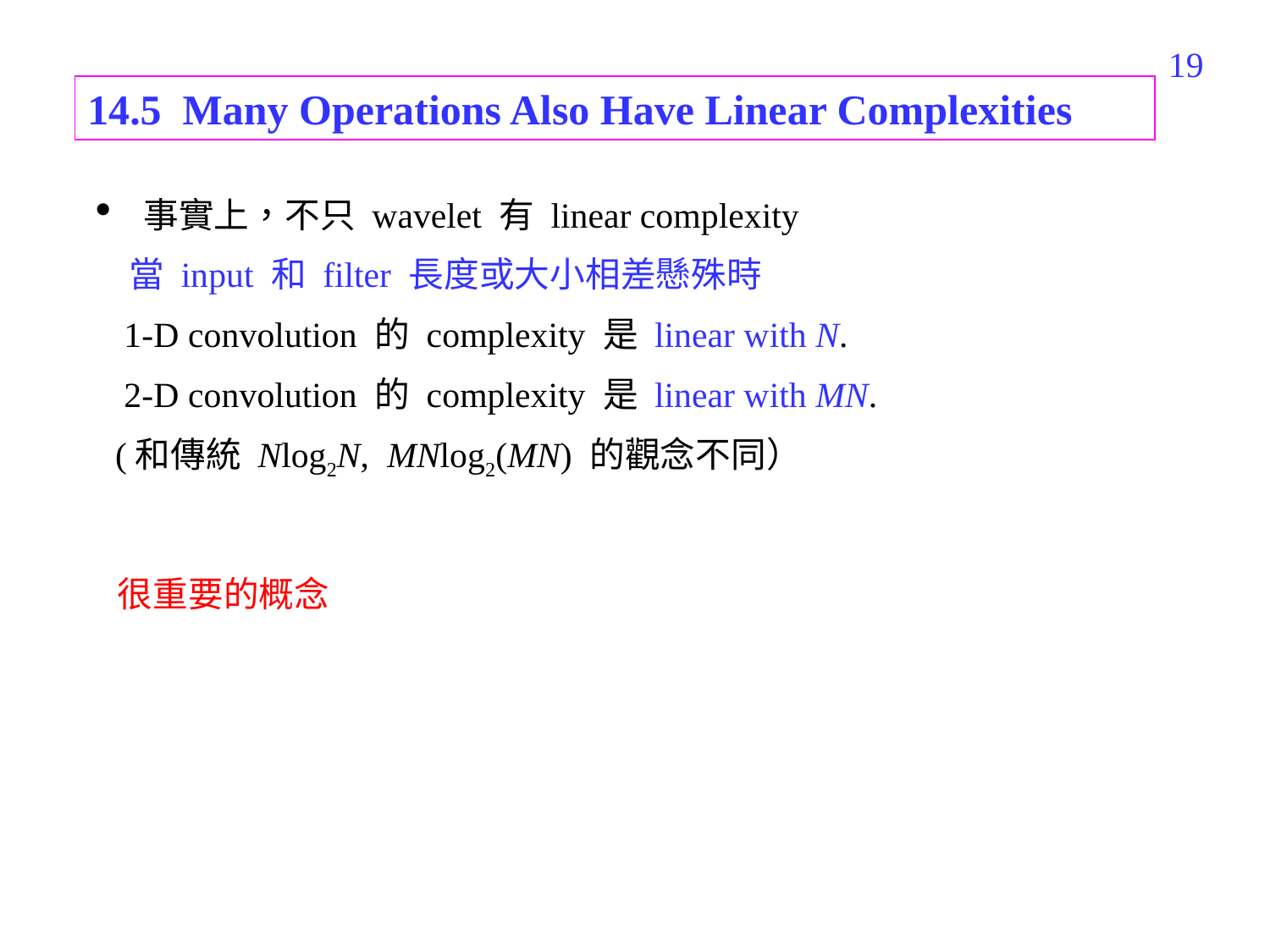

19
14.5  Many Operations Also Have Linear Complexities
 事實上，不只 wavelet 有 linear complexity
   當 input 和 filter 長度或大小相差懸殊時
   1-D convolution 的 complexity 是 linear with N.
   2-D convolution 的 complexity 是 linear with MN.
  (和傳統 Nlog2N,  MNlog2(MN) 的觀念不同）
很重要的概念